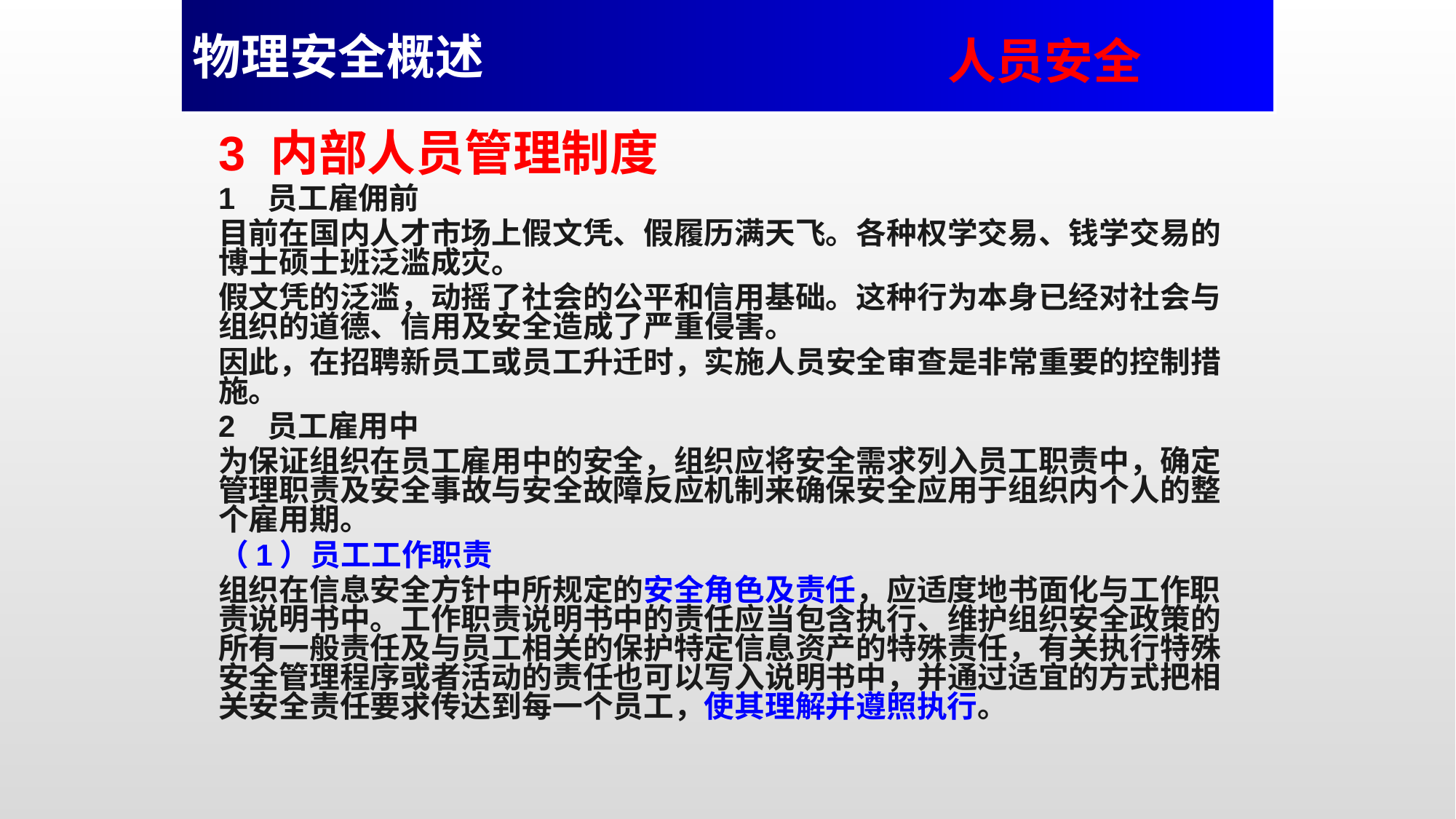

物理安全概述
人员安全
3 内部人员管理制度
1   员工雇佣前
目前在国内人才市场上假文凭、假履历满天飞。各种权学交易、钱学交易的博士硕士班泛滥成灾。
假文凭的泛滥，动摇了社会的公平和信用基础。这种行为本身已经对社会与组织的道德、信用及安全造成了严重侵害。
因此，在招聘新员工或员工升迁时，实施人员安全审查是非常重要的控制措施。
2   员工雇用中
为保证组织在员工雇用中的安全，组织应将安全需求列入员工职责中，确定管理职责及安全事故与安全故障反应机制来确保安全应用于组织内个人的整个雇用期。
（1）员工工作职责
组织在信息安全方针中所规定的安全角色及责任，应适度地书面化与工作职责说明书中。工作职责说明书中的责任应当包含执行、维护组织安全政策的所有一般责任及与员工相关的保护特定信息资产的特殊责任，有关执行特殊安全管理程序或者活动的责任也可以写入说明书中，并通过适宜的方式把相关安全责任要求传达到每一个员工，使其理解并遵照执行。